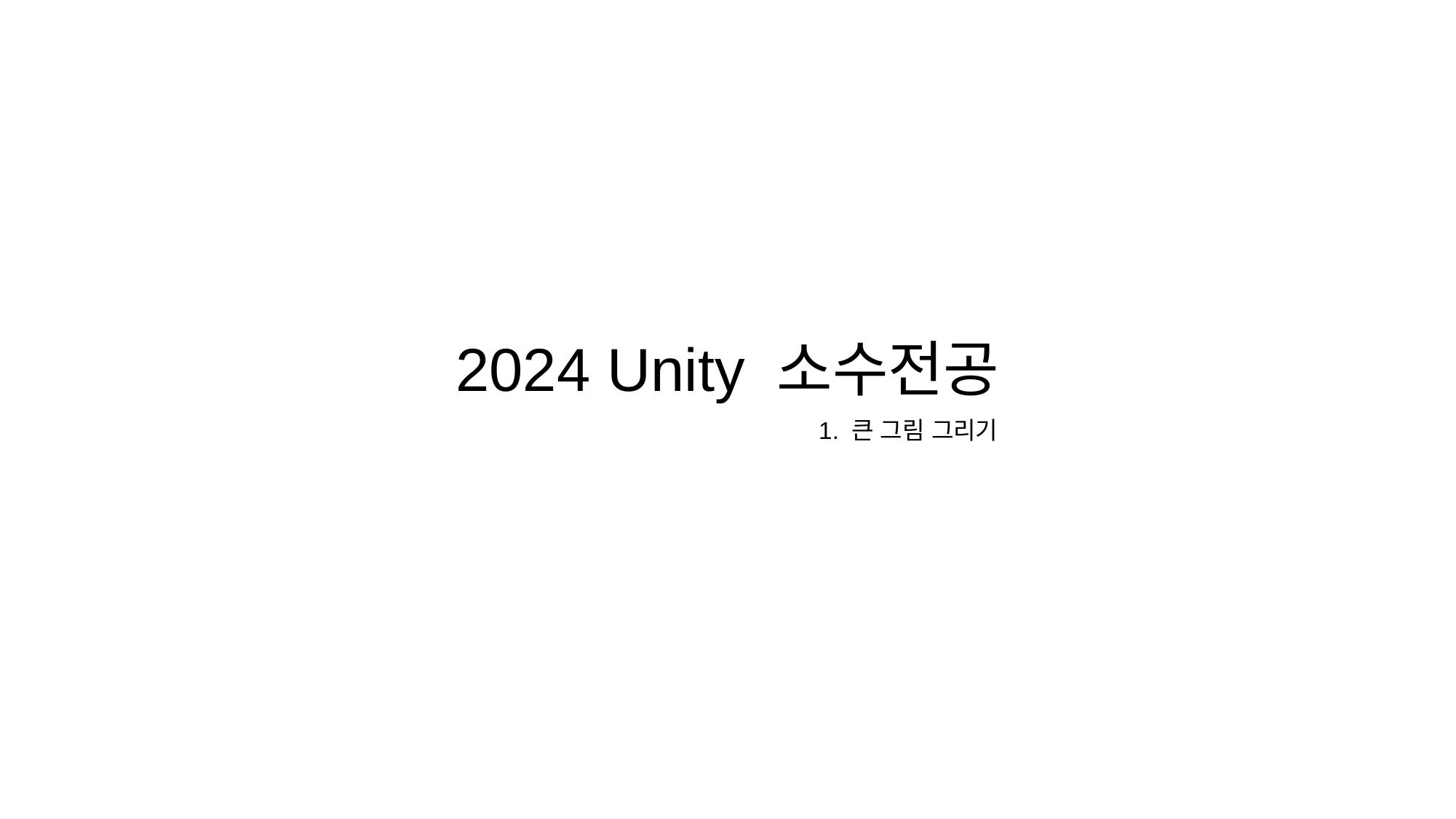

2024 Unity 소수전공
1. 큰 그림 그리기